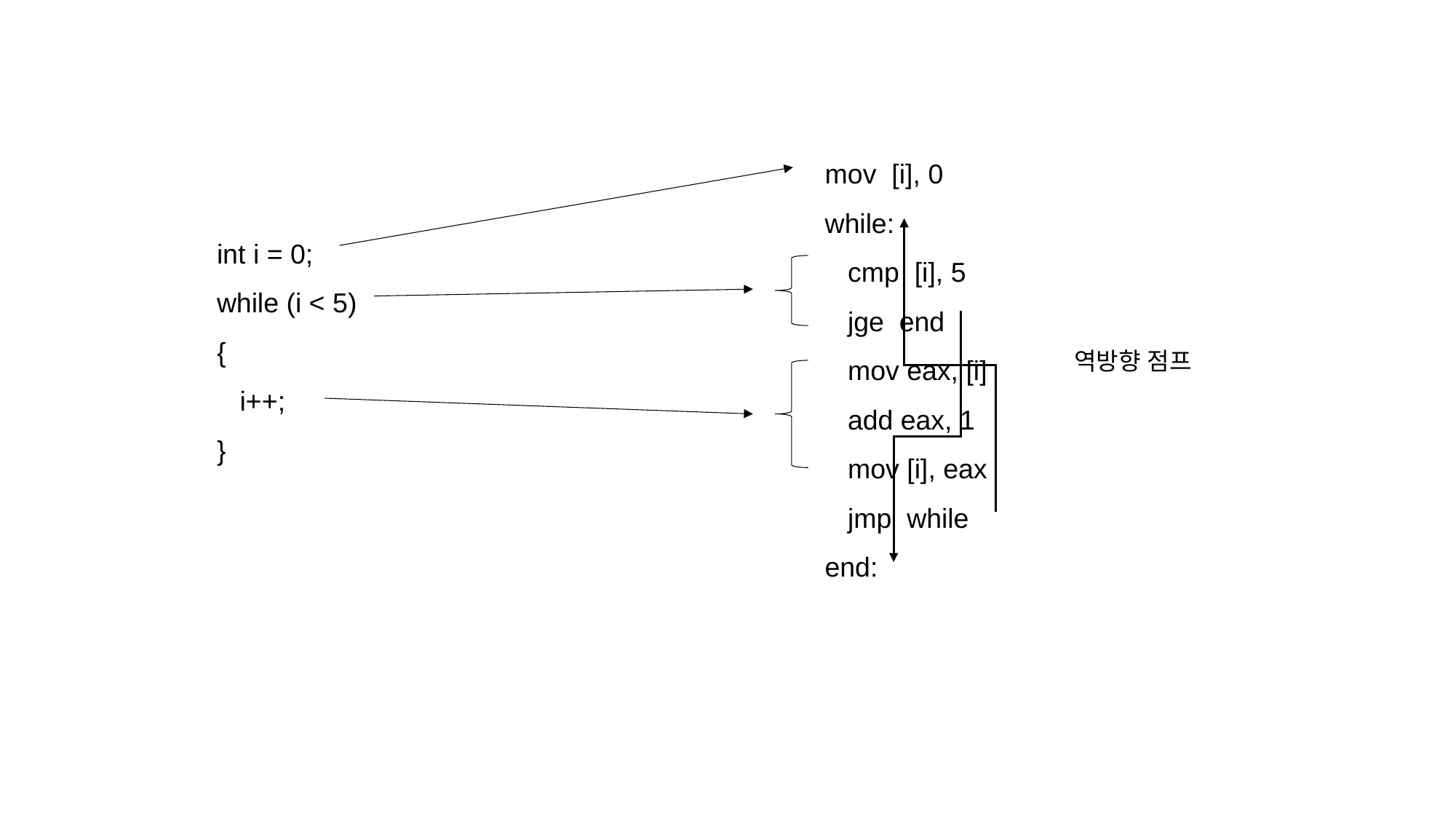

mov  [i], 0
while:
   cmp  [i], 5
   jge  end
   mov eax, [i]
   add eax, 1
   mov [i], eax
   jmp  while
end:
int i = 0;
while (i < 5)
{
   i++;
}

역방향 점프